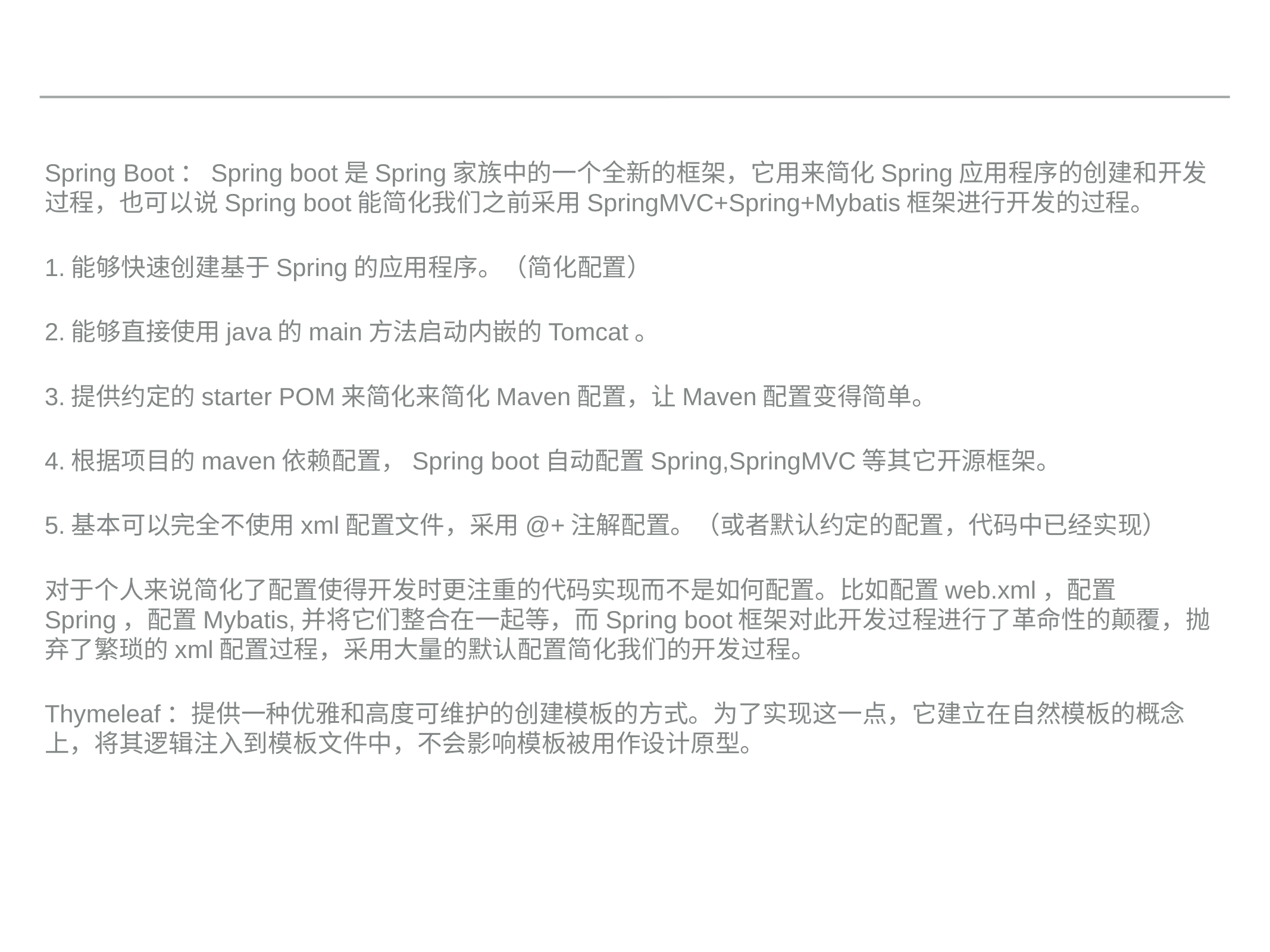

Spring Boot：Spring boot是Spring家族中的一个全新的框架，它用来简化Spring应用程序的创建和开发过程，也可以说Spring boot能简化我们之前采用SpringMVC+Spring+Mybatis框架进行开发的过程。
1.能够快速创建基于Spring的应用程序。（简化配置）
2.能够直接使用java的main方法启动内嵌的Tomcat。
3.提供约定的starter POM来简化来简化Maven配置，让Maven配置变得简单。
4.根据项目的maven依赖配置，Spring boot自动配置Spring,SpringMVC等其它开源框架。
5.基本可以完全不使用xml配置文件，采用@+注解配置。（或者默认约定的配置，代码中已经实现）
对于个人来说简化了配置使得开发时更注重的代码实现而不是如何配置。比如配置web.xml，配置Spring，配置Mybatis,并将它们整合在一起等，而Spring boot框架对此开发过程进行了革命性的颠覆，抛弃了繁琐的xml配置过程，采用大量的默认配置简化我们的开发过程。
Thymeleaf：提供一种优雅和高度可维护的创建模板的方式。为了实现这一点，它建立在自然模板的概念上，将其逻辑注入到模板文件中，不会影响模板被用作设计原型。